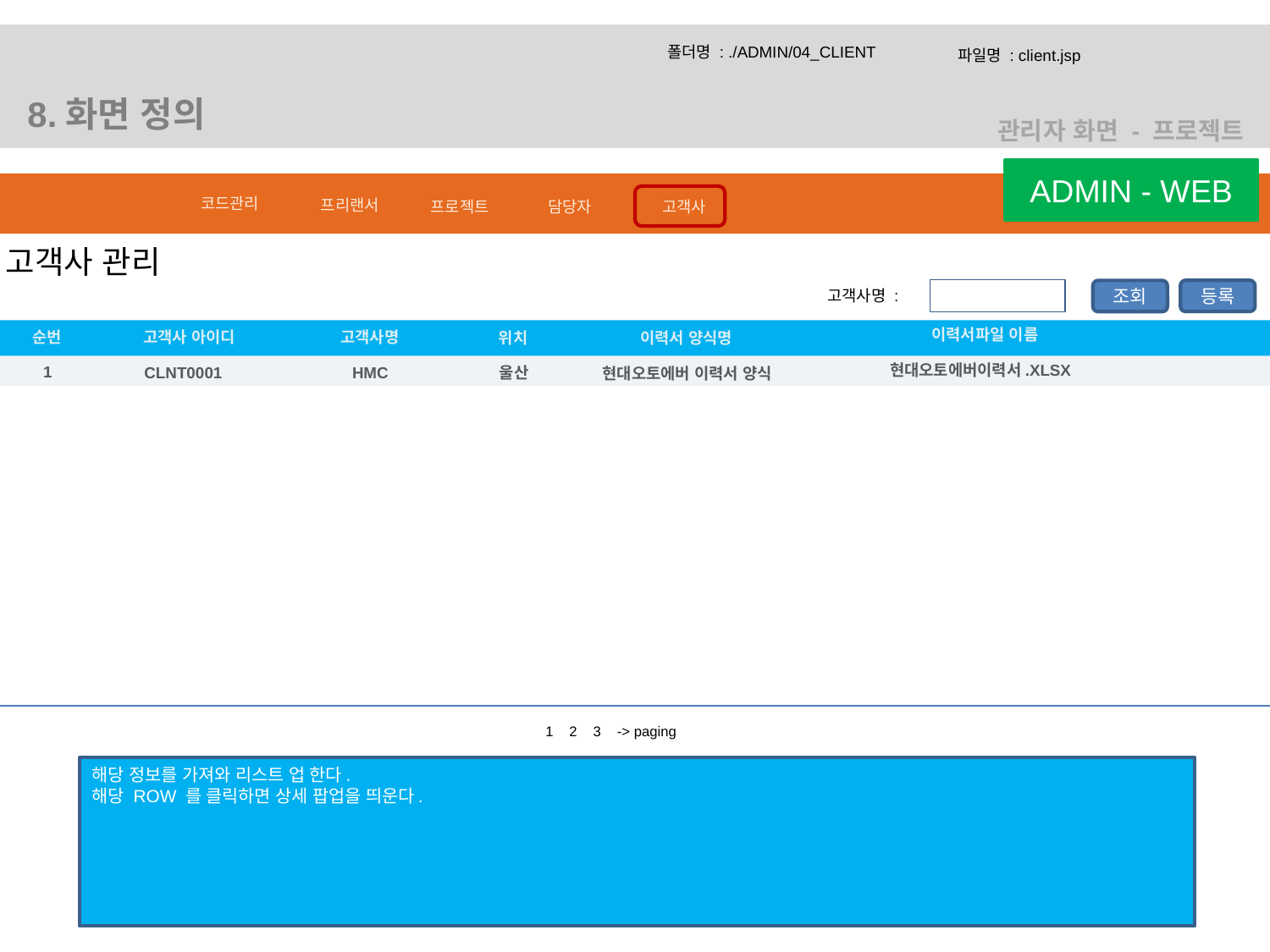

폴더명 : ./ADMIN/04_CLIENT
파일명 : client.jsp
8.화면 정의
관리자 화면 - 프로젝트
ADMIN - WEB

코드관리
프리랜서
담당자
고객사
프로젝트
고객사 관리
고객사명 :

등록
조회
이력서파일 이름

순번
고객사 아이디
고객사명
위치
이력서 양식명
현대오토에버이력서.XLSX

1
CLNT0001
HMC
울산
현대오토에버 이력서 양식
1    2    3    -> paging
해당 정보를 가져와 리스트 업 한다.
해당 ROW 를 클릭하면 상세 팝업을 띄운다.